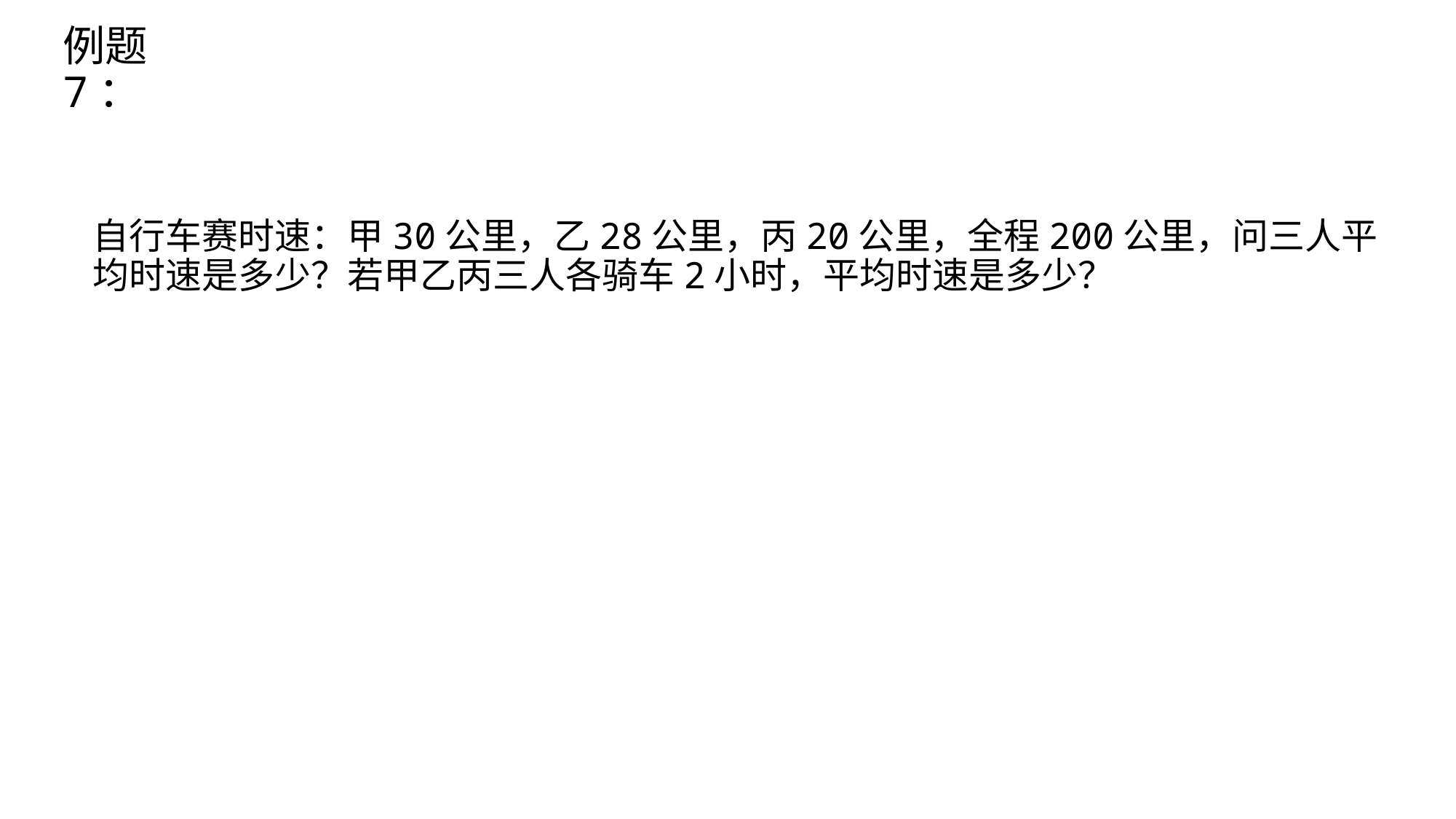

# 例题7：

自行车赛时速：甲30公里，乙28公里，丙20公里，全程200公里，问三人平均时速是多少？若甲乙丙三人各骑车2小时，平均时速是多少？